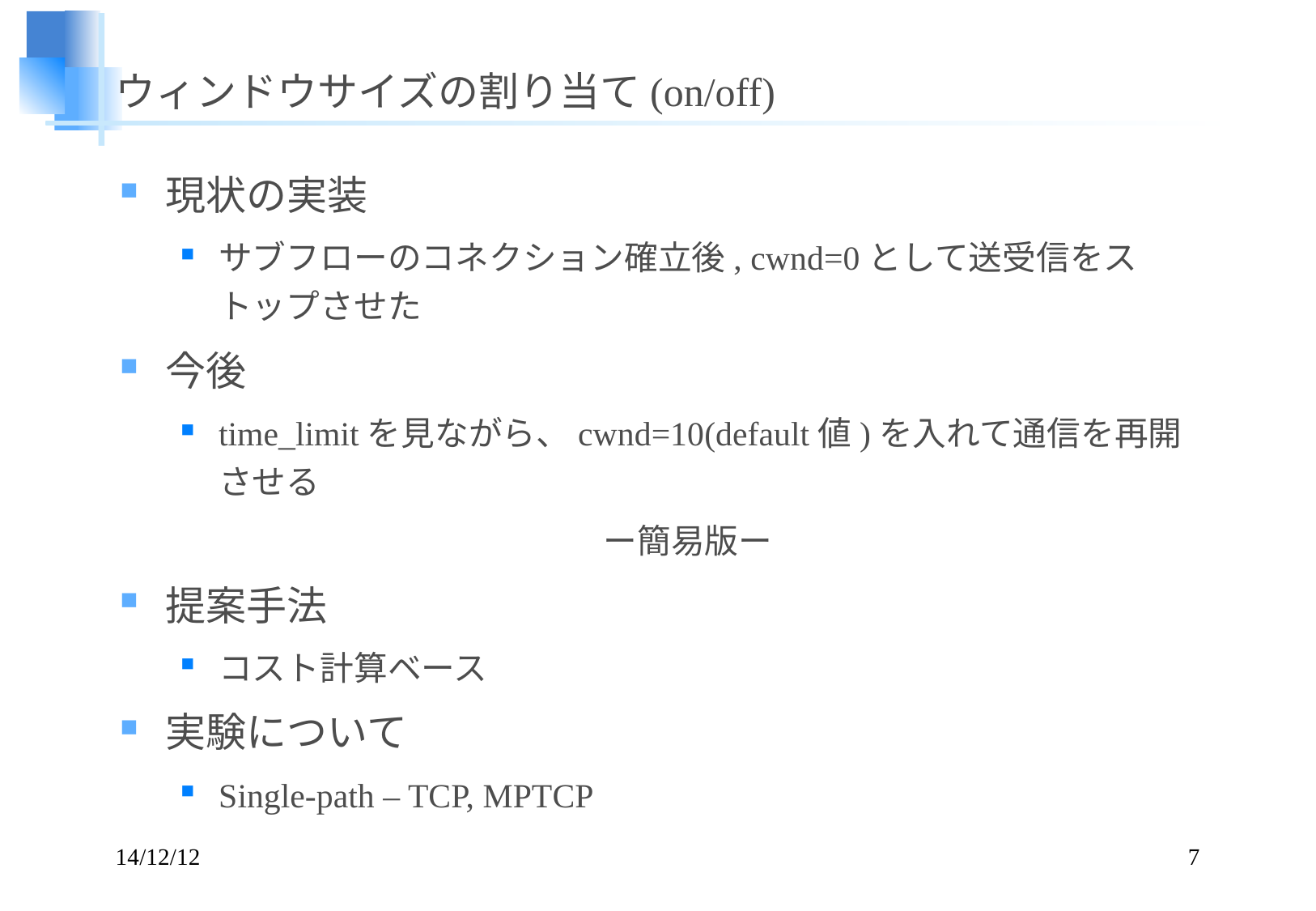

# ウィンドウサイズの割り当て(on/off)
現状の実装
サブフローのコネクション確立後, cwnd=0として送受信をストップさせた
今後
time_limitを見ながら、cwnd=10(default値)を入れて通信を再開させる
ー簡易版ー
提案手法
コスト計算ベース
実験について
Single-path – TCP, MPTCP
14/12/12
7